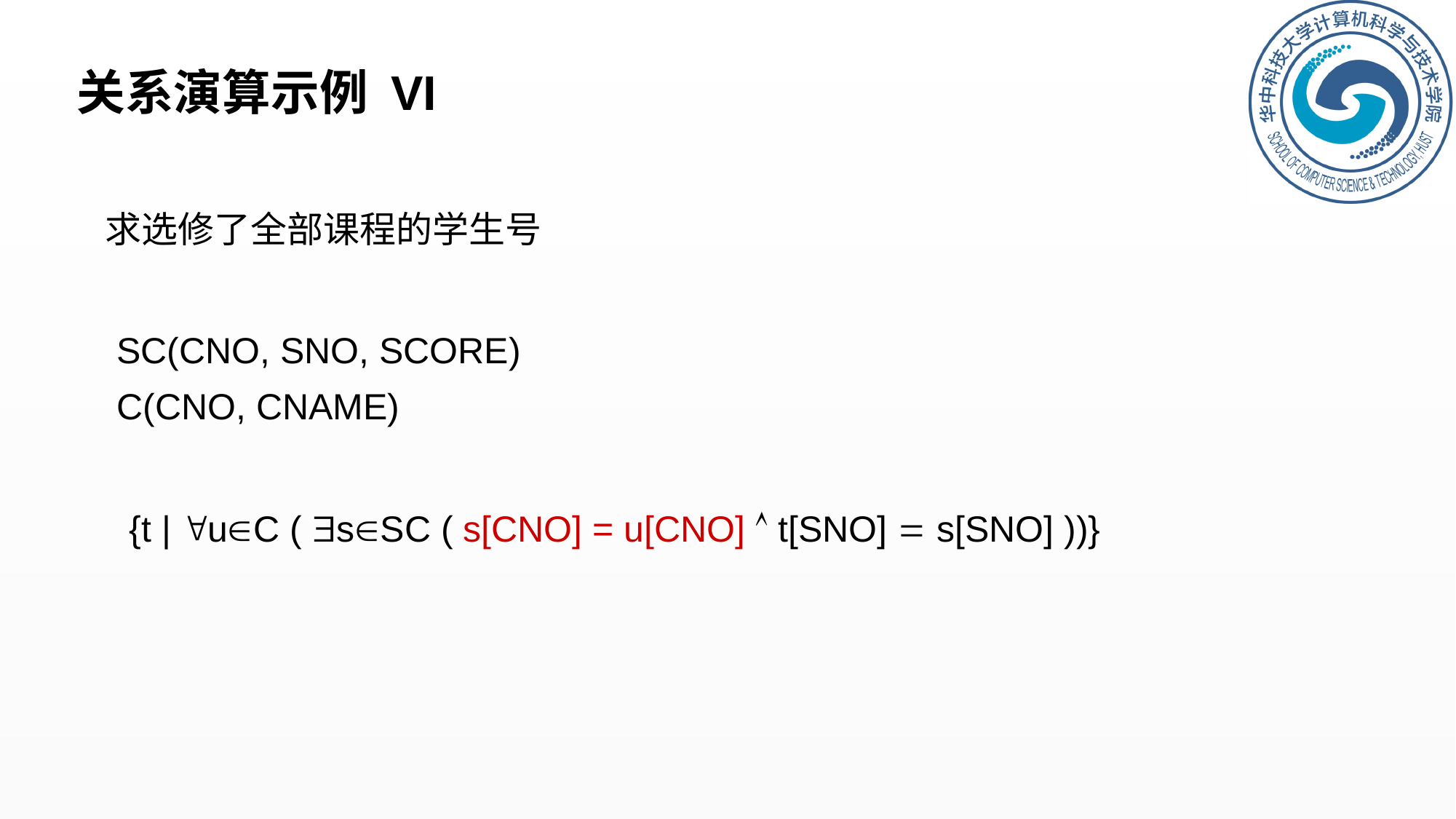

# 关系演算示例 VI
求选修了全部课程的学生号

SC(CNO, SNO, SCORE)
C(CNO, CNAME)

{t | ∀u∈C ( ∃s∈SC ( s[CNO] = u[CNO] ∧ t[SNO] = s[SNO] ))}